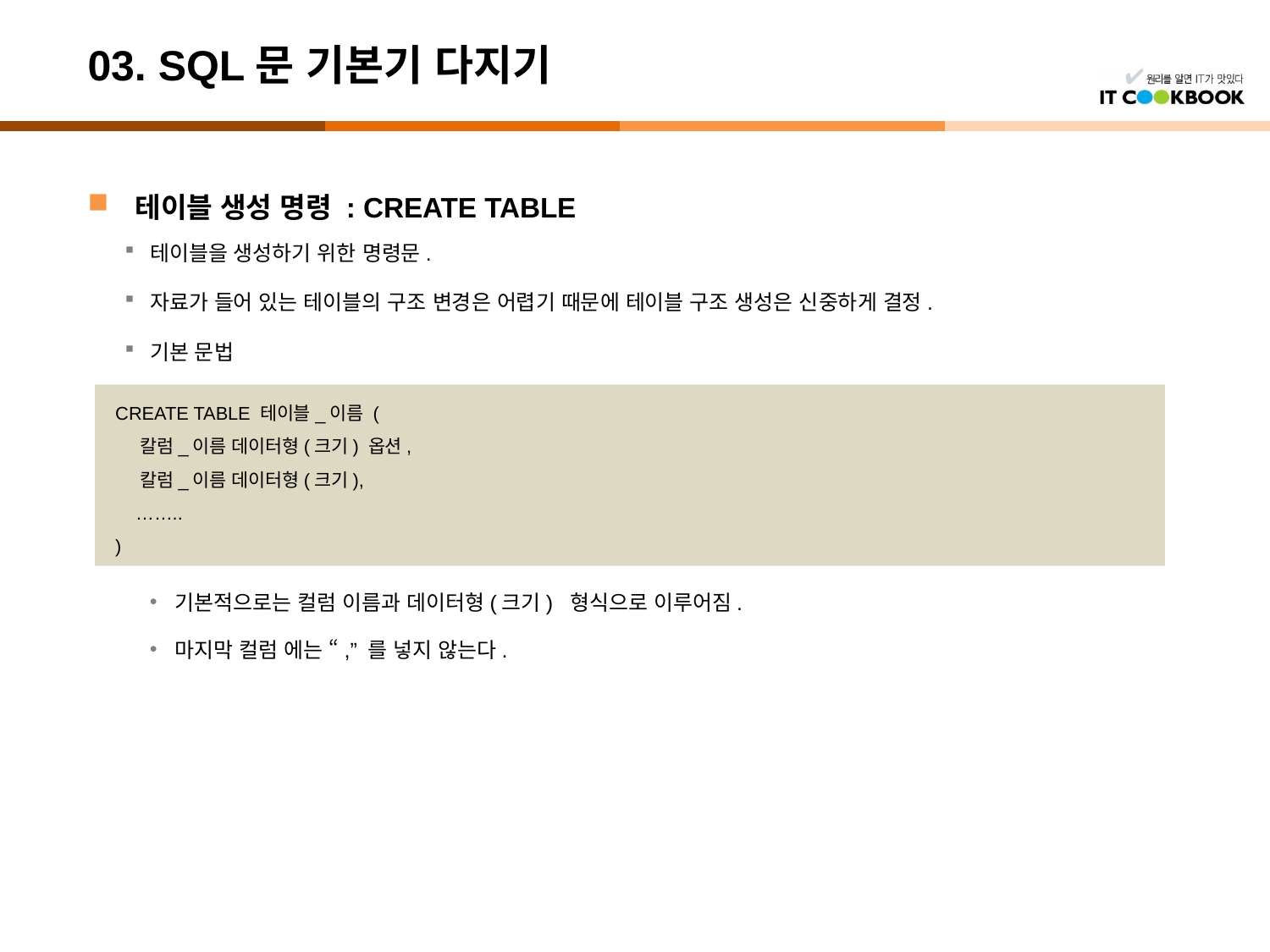

# 03. SQL문 기본기 다지기
테이블 생성 명령 : CREATE TABLE
테이블을 생성하기 위한 명령문.
자료가 들어 있는 테이블의 구조 변경은 어렵기 때문에 테이블 구조 생성은 신중하게 결정.
기본 문법

기본적으로는 컬럼 이름과 데이터형(크기)  형식으로 이루어짐.
마지막 컬럼 에는 “,” 를 넣지 않는다.
CREATE TABLE 테이블_이름 (
    칼럼_이름 데이터형(크기) 옵션,
    칼럼_이름 데이터형(크기),
    ……..
)